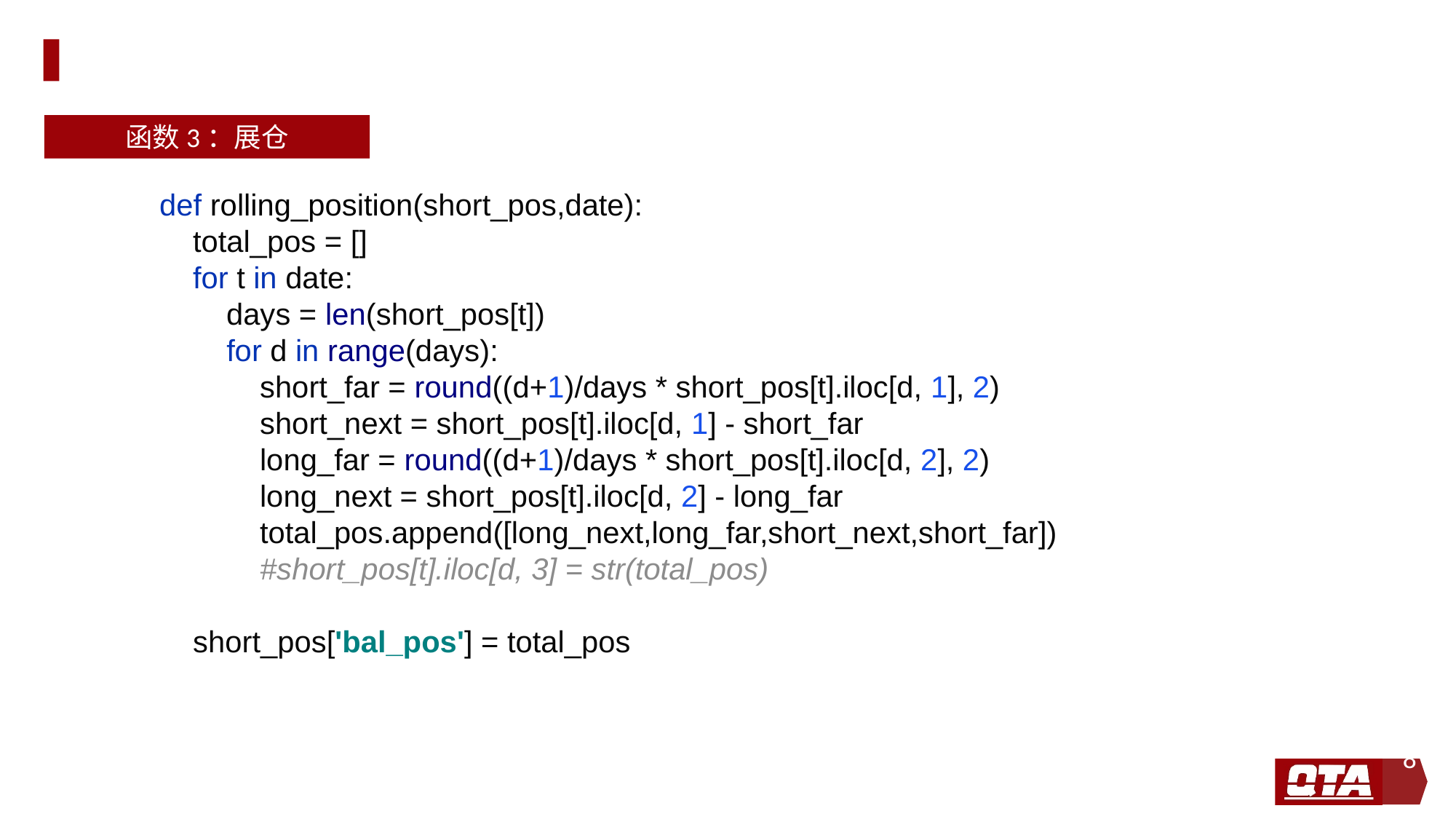

函数3：展仓
def rolling_position(short_pos,date):
    total_pos = []
    for t in date:
        days = len(short_pos[t])
        for d in range(days):
            short_far = round((d+1)/days * short_pos[t].iloc[d, 1], 2)
            short_next = short_pos[t].iloc[d, 1] - short_far
            long_far = round((d+1)/days * short_pos[t].iloc[d, 2], 2)
            long_next = short_pos[t].iloc[d, 2] - long_far
            total_pos.append([long_next,long_far,short_next,short_far])
            #short_pos[t].iloc[d, 3] = str(total_pos)
    short_pos['bal_pos'] = total_pos
8